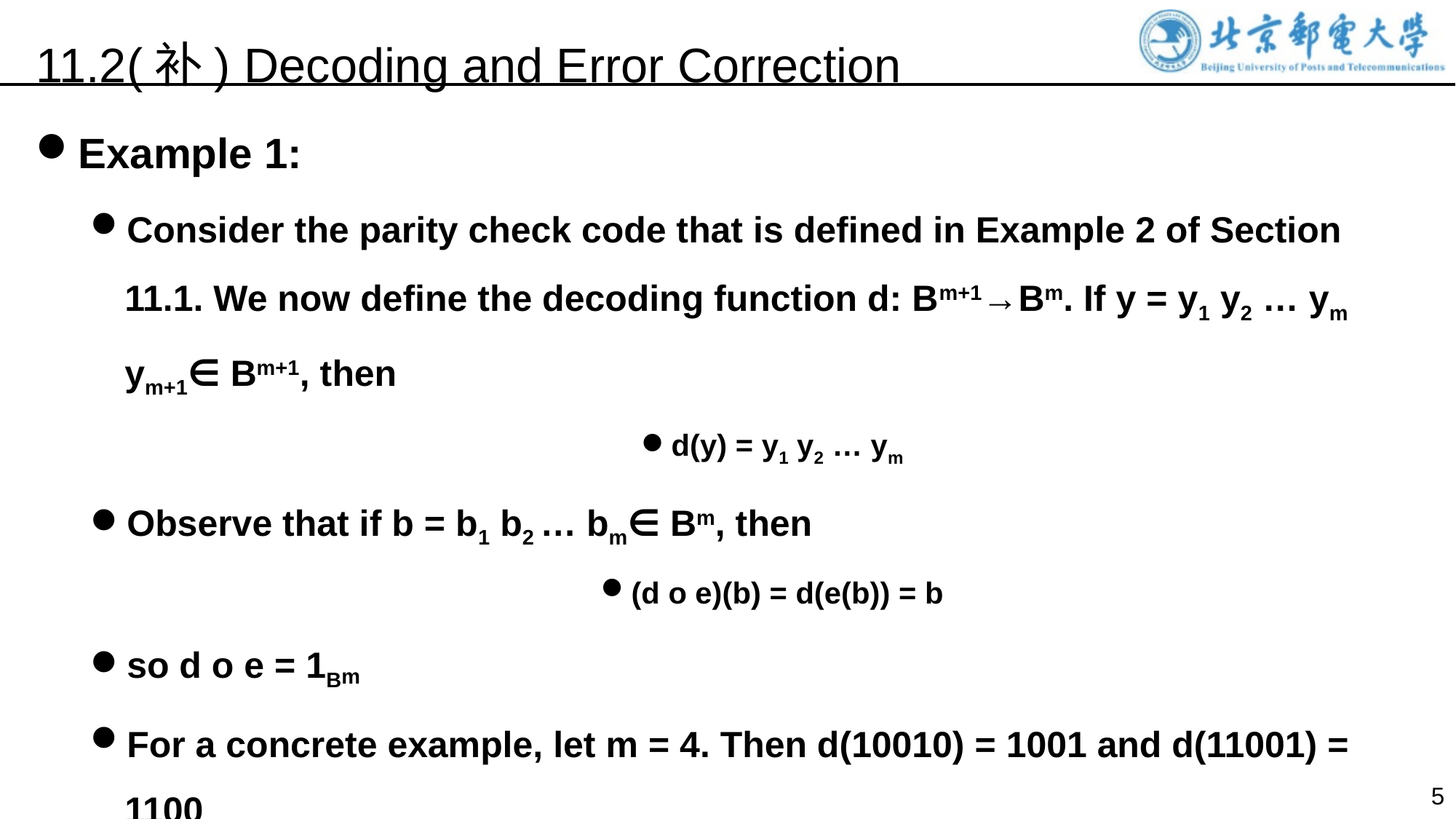

11.2(补) Decoding and Error Correction
Example 1:
Consider the parity check code that is defined in Example 2 of Section 11.1. We now define the decoding function d: Bm+1→Bm. If y = y1 y2 … ym ym+1∈ Bm+1, then
d(y) = y1 y2 … ym
Observe that if b = b1 b2 … bm∈ Bm, then
(d o e)(b) = d(e(b)) = b
so d o e = 1Bm
For a concrete example, let m = 4. Then d(10010) = 1001 and d(11001) = 1100